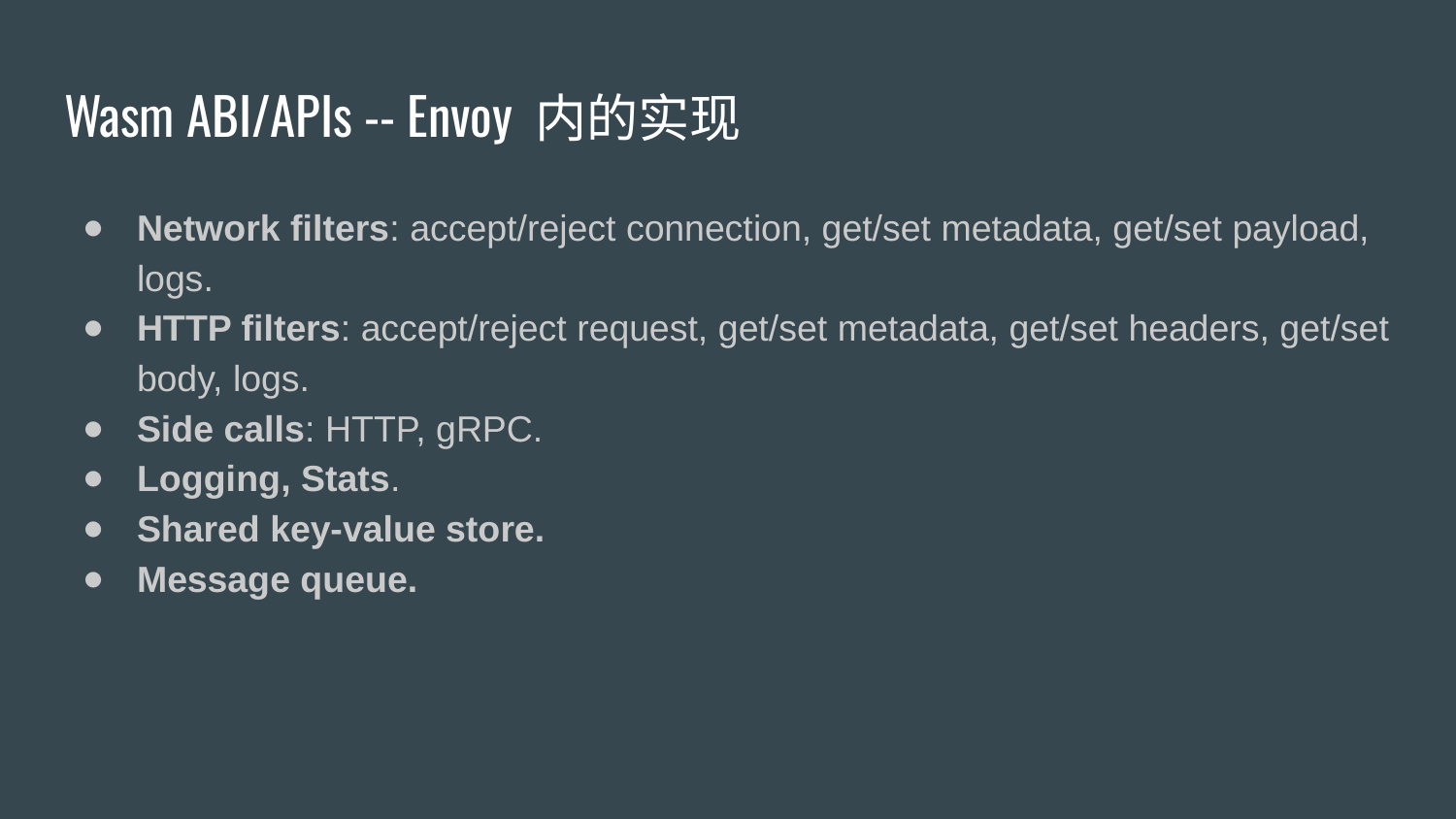

# Wasm ABI/APIs -- Envoy 内的实现
Network filters: accept/reject connection, get/set metadata, get/set payload, logs.
HTTP filters: accept/reject request, get/set metadata, get/set headers, get/set body, logs.
Side calls: HTTP, gRPC.
Logging, Stats.
Shared key-value store.
Message queue.